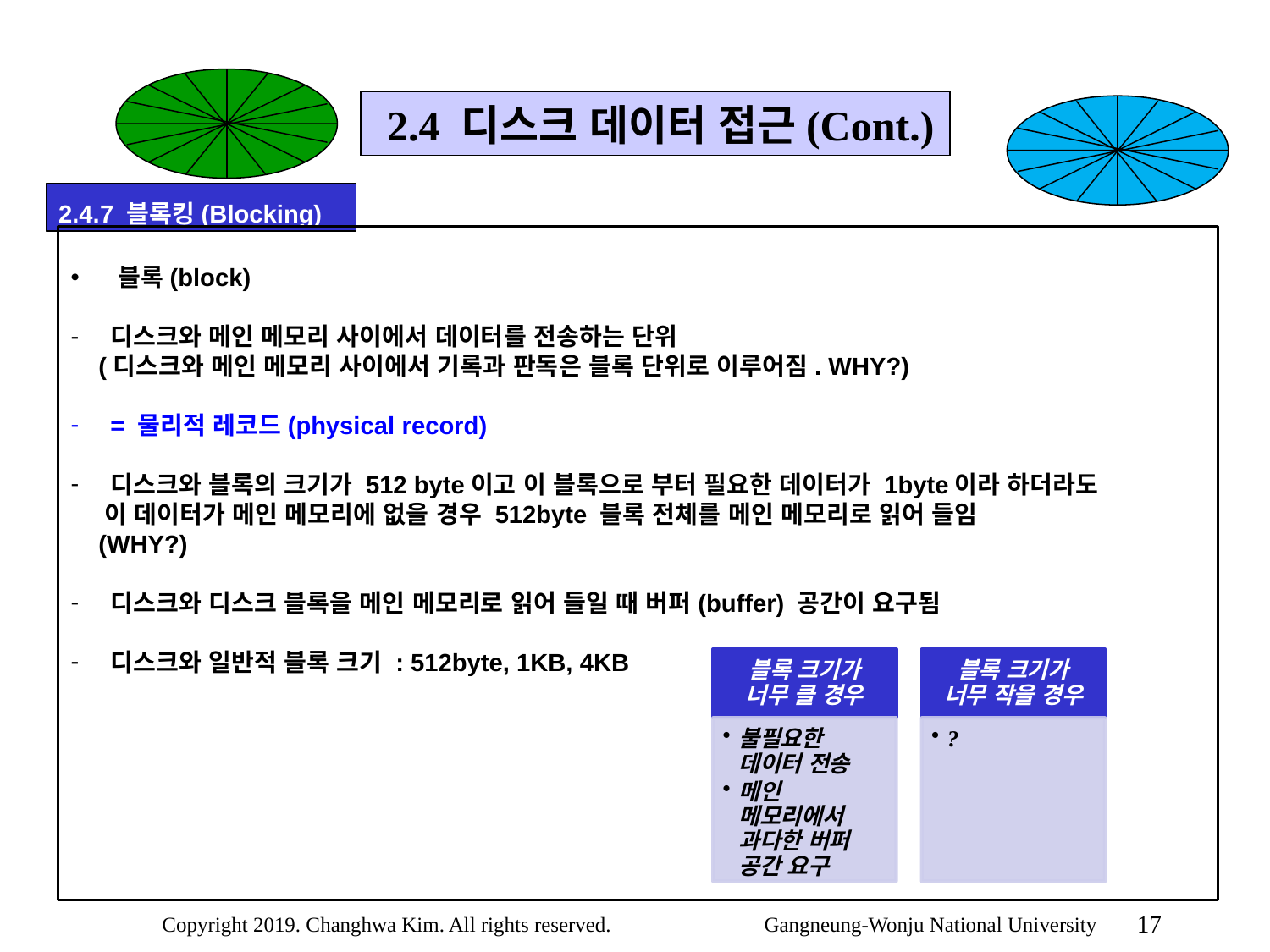

2.4 디스크 데이터 접근(Cont.)

2.4.7 블록킹(Blocking)

블록(block)

디스크와 메인 메모리 사이에서 데이터를 전송하는 단위
    (디스크와 메인 메모리 사이에서 기록과 판독은 블록 단위로 이루어짐. WHY?)

= 물리적 레코드(physical record)

디스크와 블록의 크기가 512 byte이고 이 블록으로 부터 필요한 데이터가 1byte이라 하더라도
    이 데이터가 메인 메모리에 없을 경우 512byte 블록 전체를 메인 메모리로 읽어 들임
    (WHY?)

디스크와 디스크 블록을 메인 메모리로 읽어 들일 때 버퍼(buffer) 공간이 요구됨

디스크와 일반적 블록 크기 : 512byte, 1KB, 4KB

블록 크기가 너무 클 경우
불필요한 데이터 전송
메인 메모리에서 과다한 버퍼 공간 요구
블록 크기가 너무 작을 경우
?

17
Copyright 2019. Changhwa Kim. All rights reserved.                             Gangneung-Wonju National University